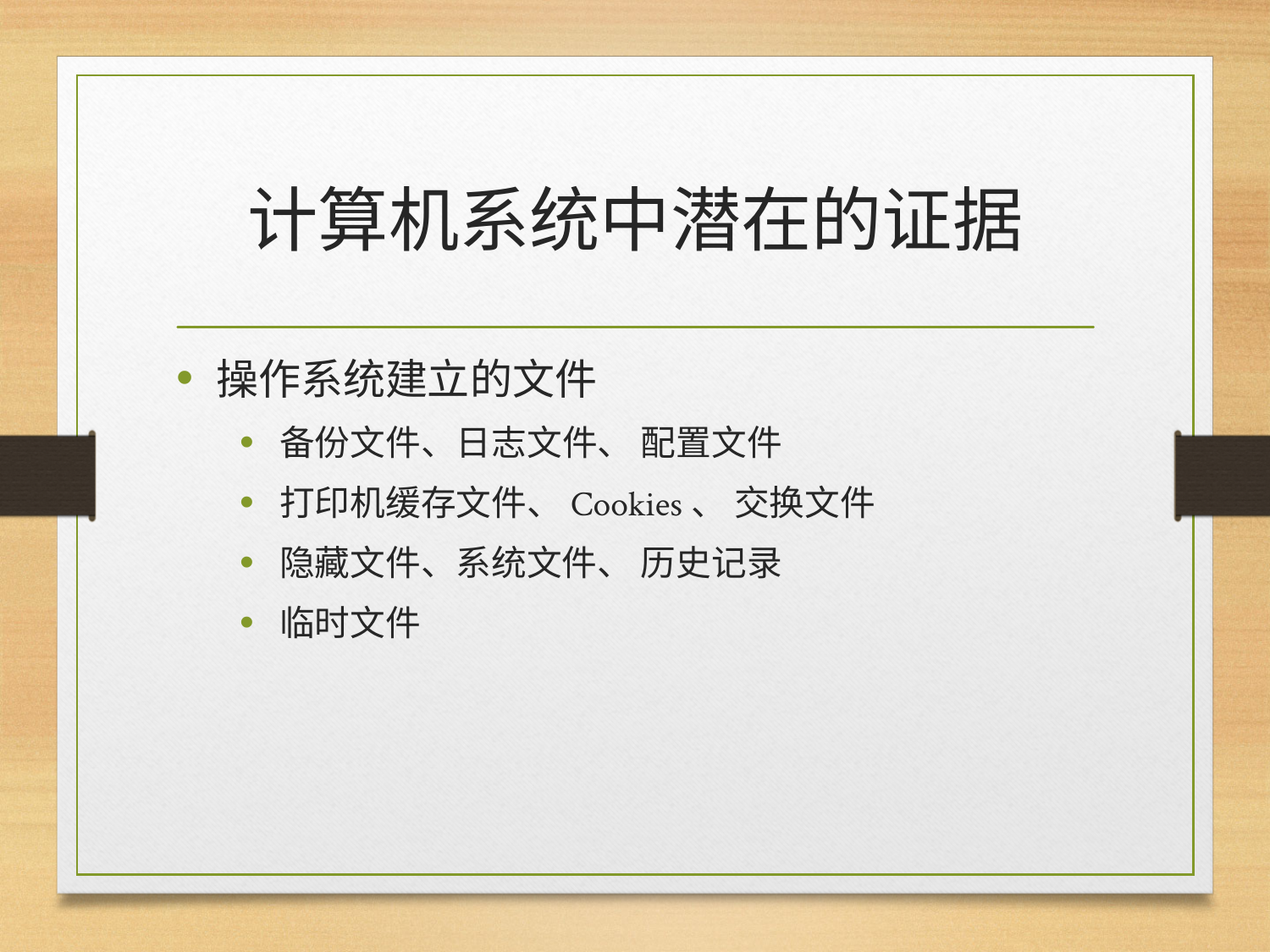

# 计算机系统中潜在的证据
操作系统建立的文件
备份文件、日志文件、 配置文件
打印机缓存文件、Cookies、 交换文件
隐藏文件、系统文件、 历史记录
临时文件